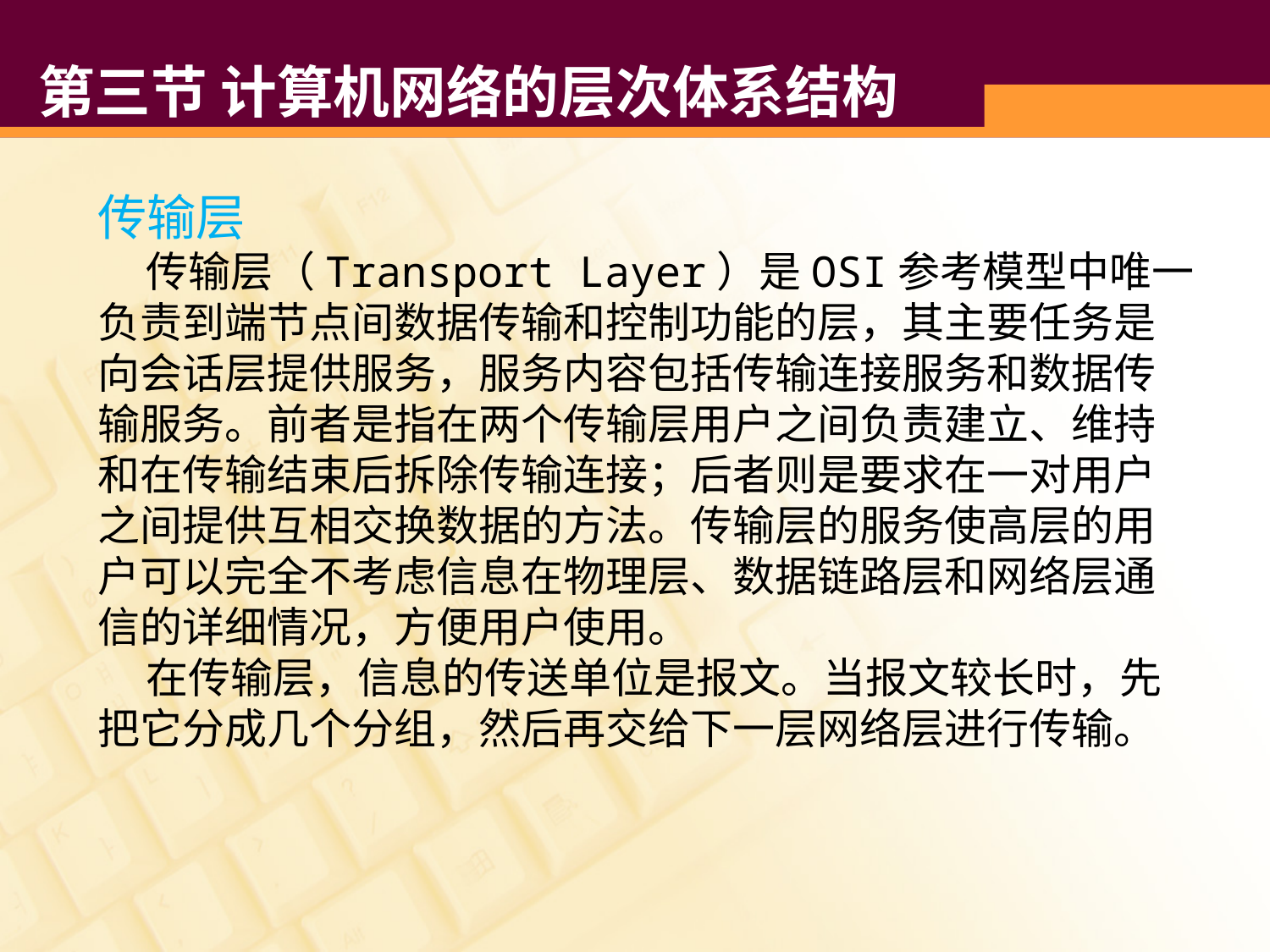

# 第三节 计算机网络的层次体系结构
传输层
    传输层（Transport Layer）是OSI参考模型中唯一负责到端节点间数据传输和控制功能的层，其主要任务是向会话层提供服务，服务内容包括传输连接服务和数据传输服务。前者是指在两个传输层用户之间负责建立、维持和在传输结束后拆除传输连接；后者则是要求在一对用户之间提供互相交换数据的方法。传输层的服务使高层的用户可以完全不考虑信息在物理层、数据链路层和网络层通信的详细情况，方便用户使用。
    在传输层，信息的传送单位是报文。当报文较长时，先把它分成几个分组，然后再交给下一层网络层进行传输。